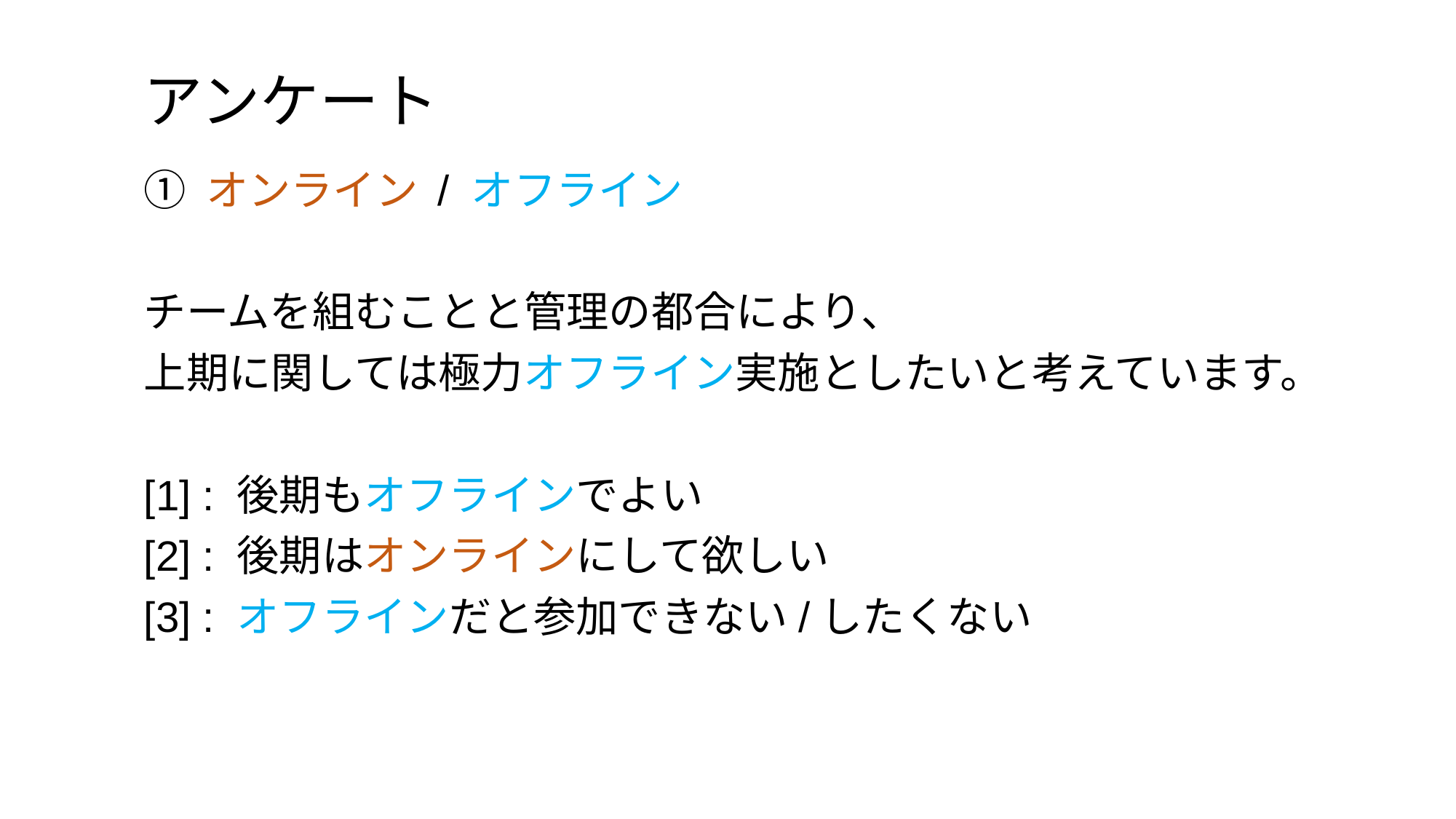

# アンケート
① オンライン / オフライン

チームを組むことと管理の都合により、
上期に関しては極力オフライン実施としたいと考えています。

[1] : 後期もオフラインでよい
[2] : 後期はオンラインにして欲しい
[3] : オフラインだと参加できない/したくない